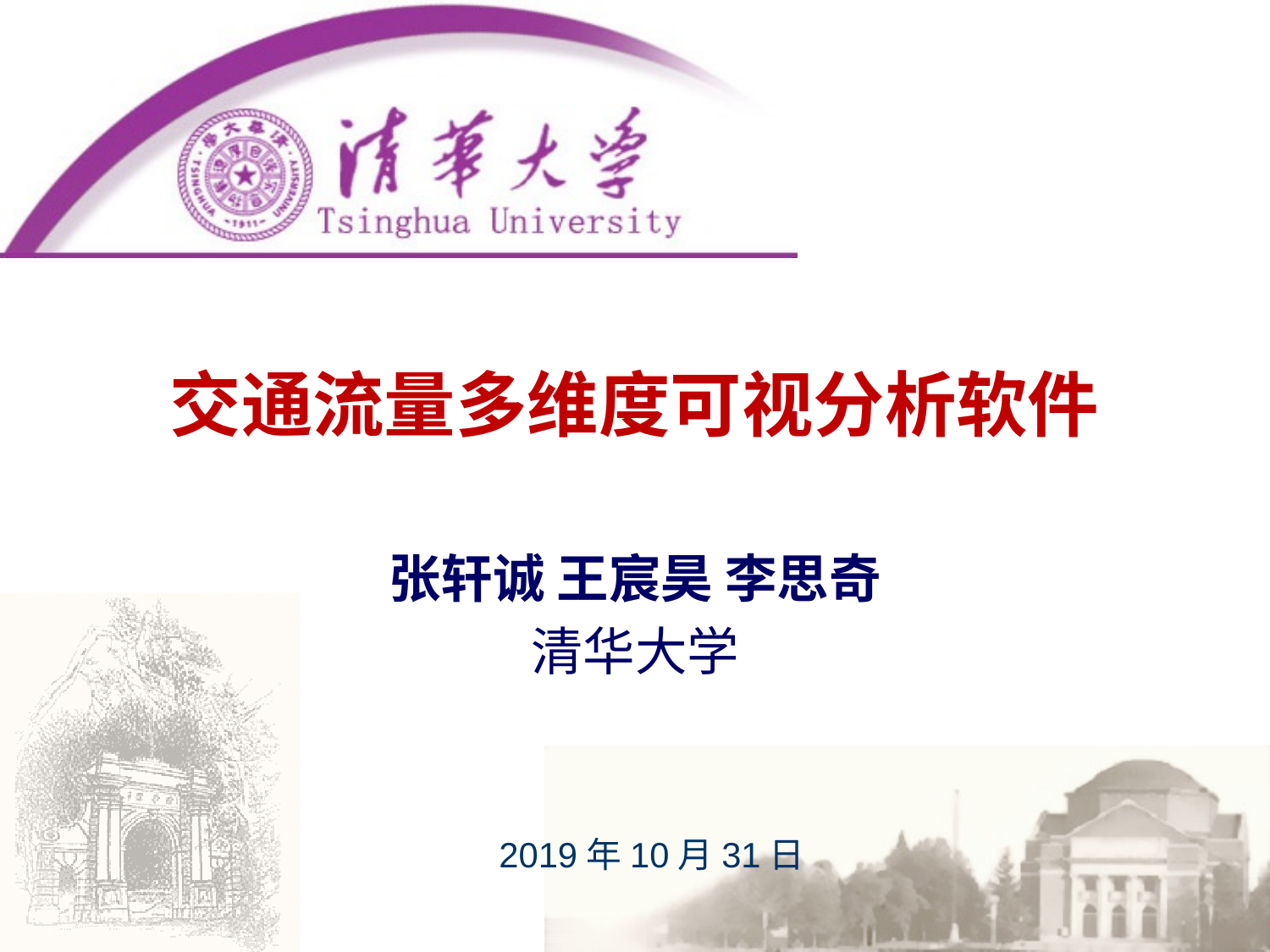

# 交通流量多维度可视分析软件
张轩诚 王宸昊 李思奇
清华大学
2019年10月31日